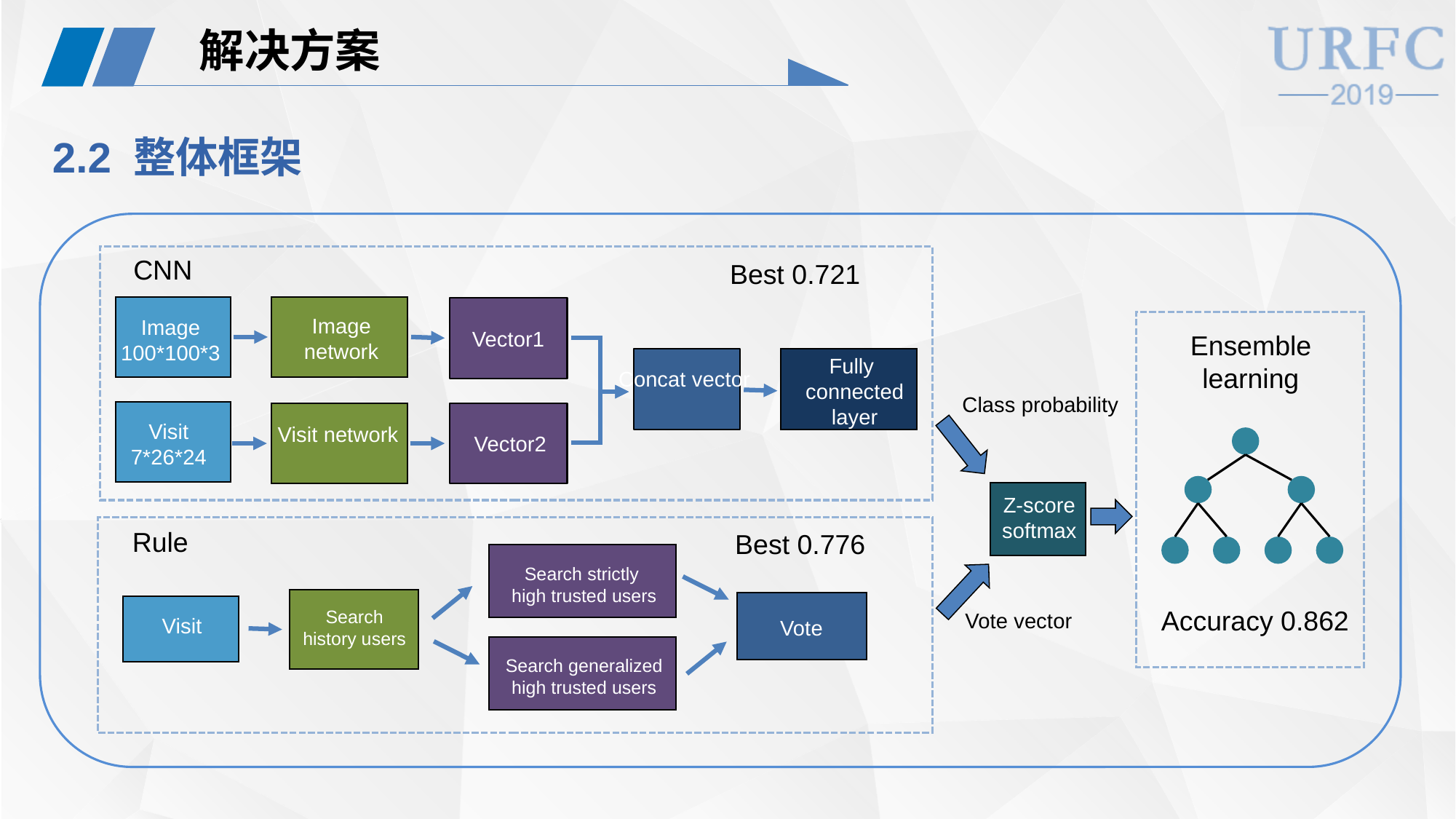

解决方案

2.2 整体框架

CNN
Best 0.721

Image network
Image
100*100*3
Vector1
Fully
connected layer

Concat vector

Visit
7*26*24
Visit network
Vector2

Ensemble learning
Class probability

Z-score
softmax

Rule
Best 0.776

Search strictly
high trusted users

Accuracy 0.862
Search history users
Vote vector
Visit
Vote

Search generalized high trusted users